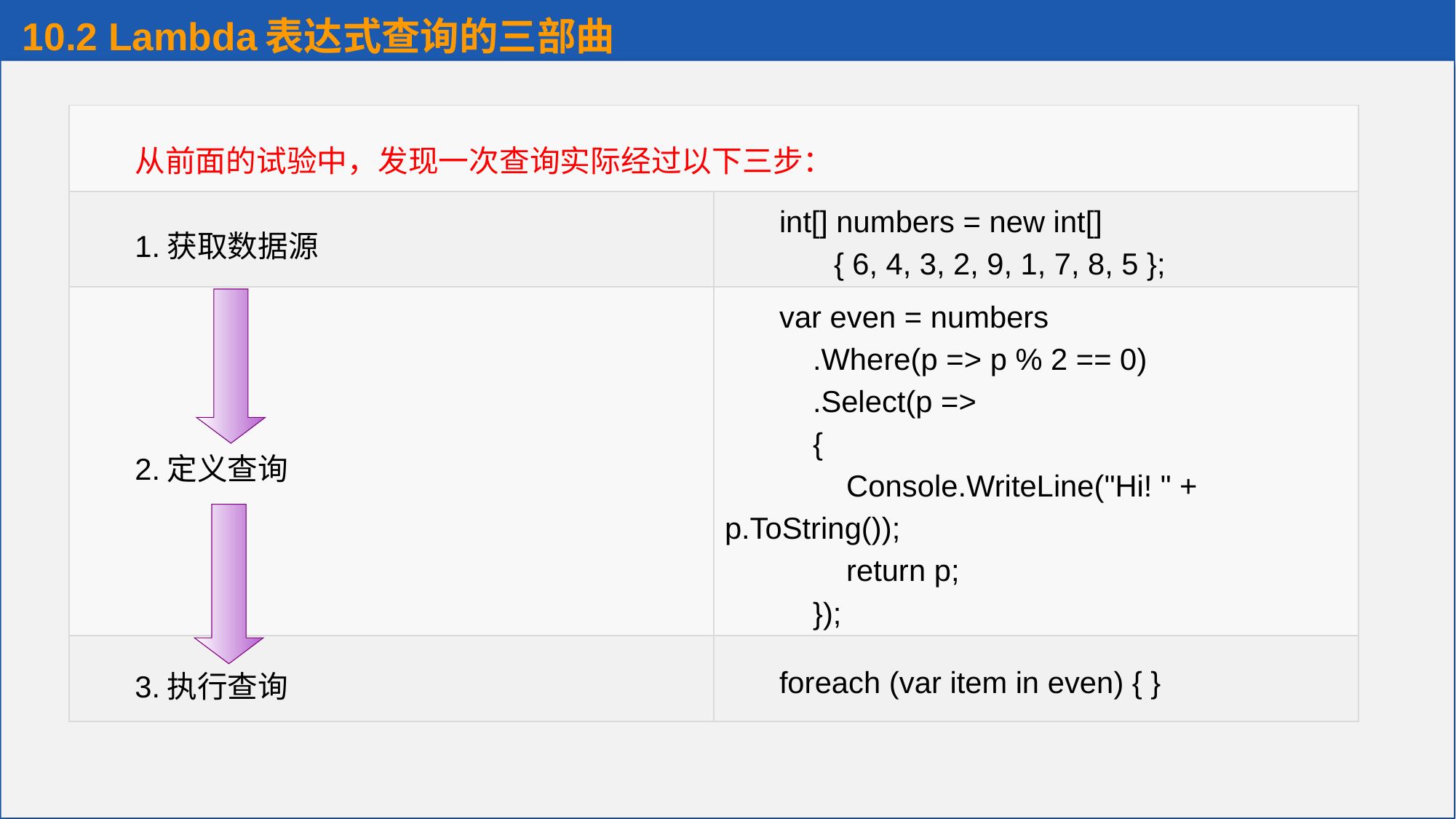

10.2 Lambda表达式查询的三部曲
| 从前面的试验中，发现一次查询实际经过以下三步： |  |
| --- | --- |
| 1.获取数据源 | int[] numbers = new int[] { 6, 4, 3, 2, 9, 1, 7, 8, 5 }; |
| 2.定义查询 | var even = numbers .Where(p => p % 2 == 0) .Select(p => { Console.WriteLine("Hi! " + p.ToString()); return p; }); |
| 3.执行查询 | foreach (var item in even) { } |